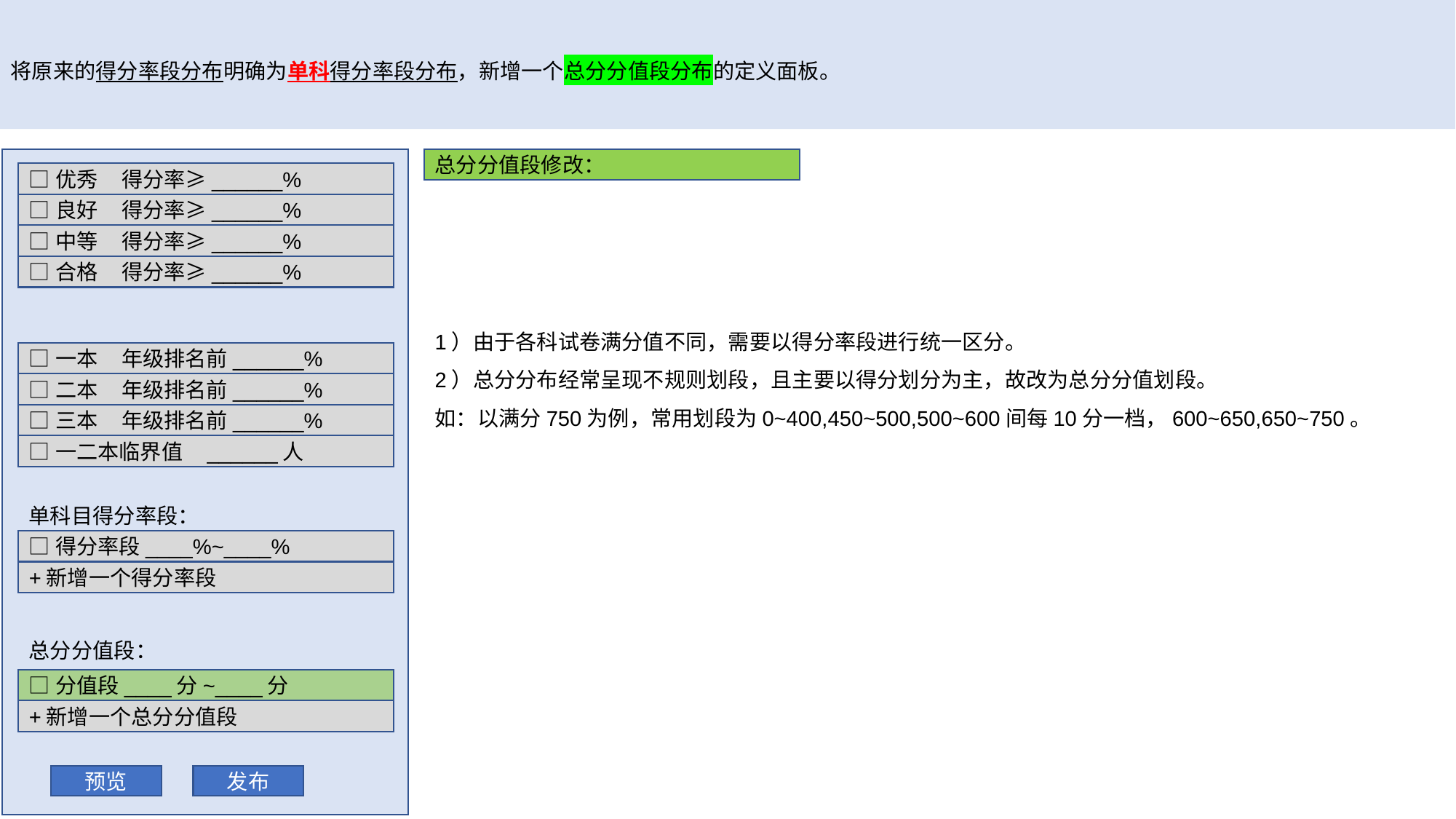

将原来的得分率段分布明确为单科得分率段分布，新增一个总分分值段分布的定义面板。

总分分值段修改：
□优秀     得分率≥______%
□良好     得分率≥______%
□中等     得分率≥______%
□合格     得分率≥______%
1）由于各科试卷满分值不同，需要以得分率段进行统一区分。
2）总分分布经常呈现不规则划段，且主要以得分划分为主，故改为总分分值划段。
如：以满分750为例，常用划段为0~400,450~500,500~600间每10分一档，600~650,650~750。
□一本     年级排名前______%
□二本     年级排名前______%
□三本     年级排名前______%
□一二本临界值    ______人
单科目得分率段：
□得分率段____%~____%
+新增一个得分率段
总分分值段：
□分值段____分~____分
+新增一个总分分值段
预览
发布